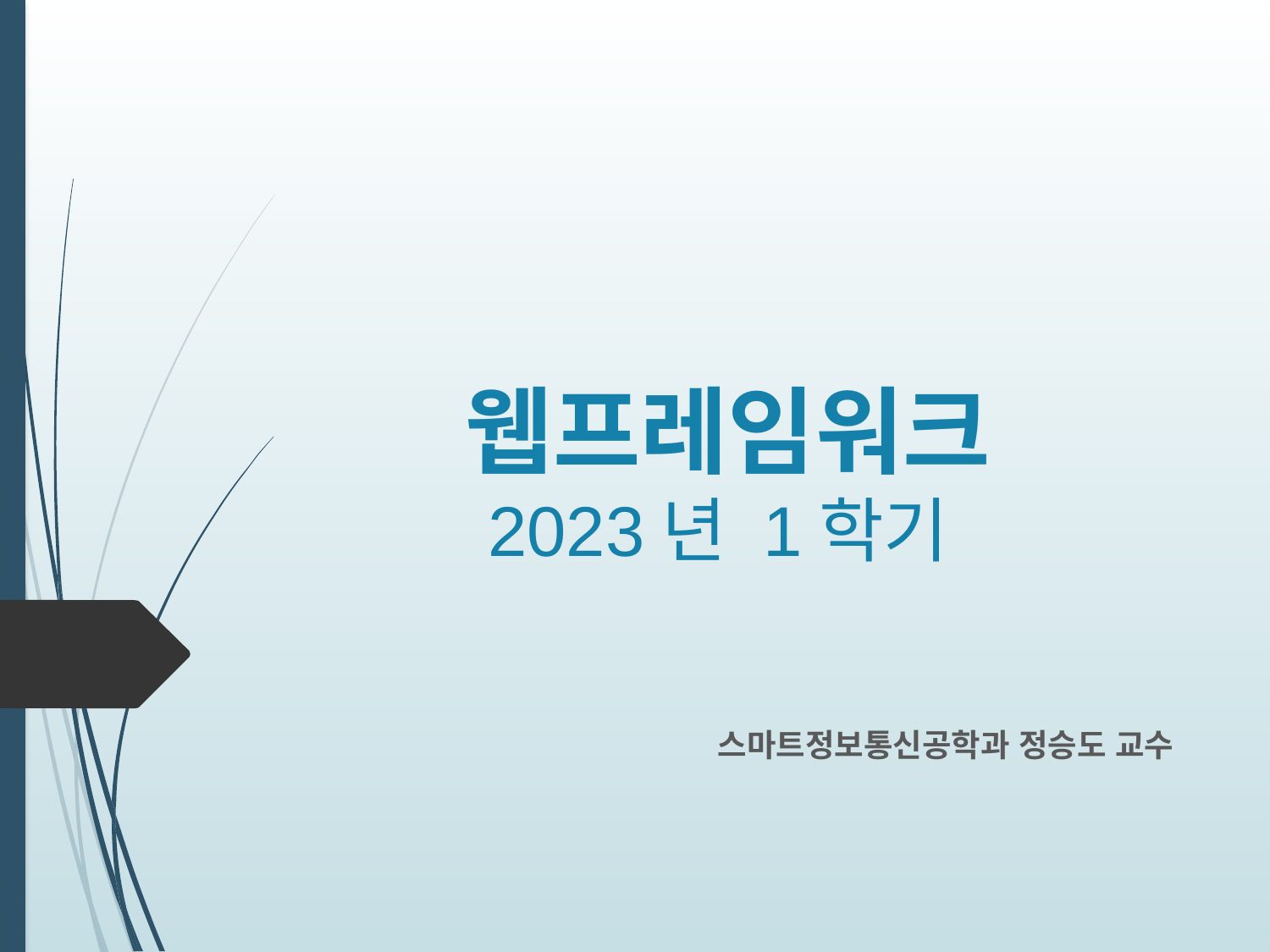

# 웹프레임워크 2023년 1학기

스마트정보통신공학과 정승도 교수